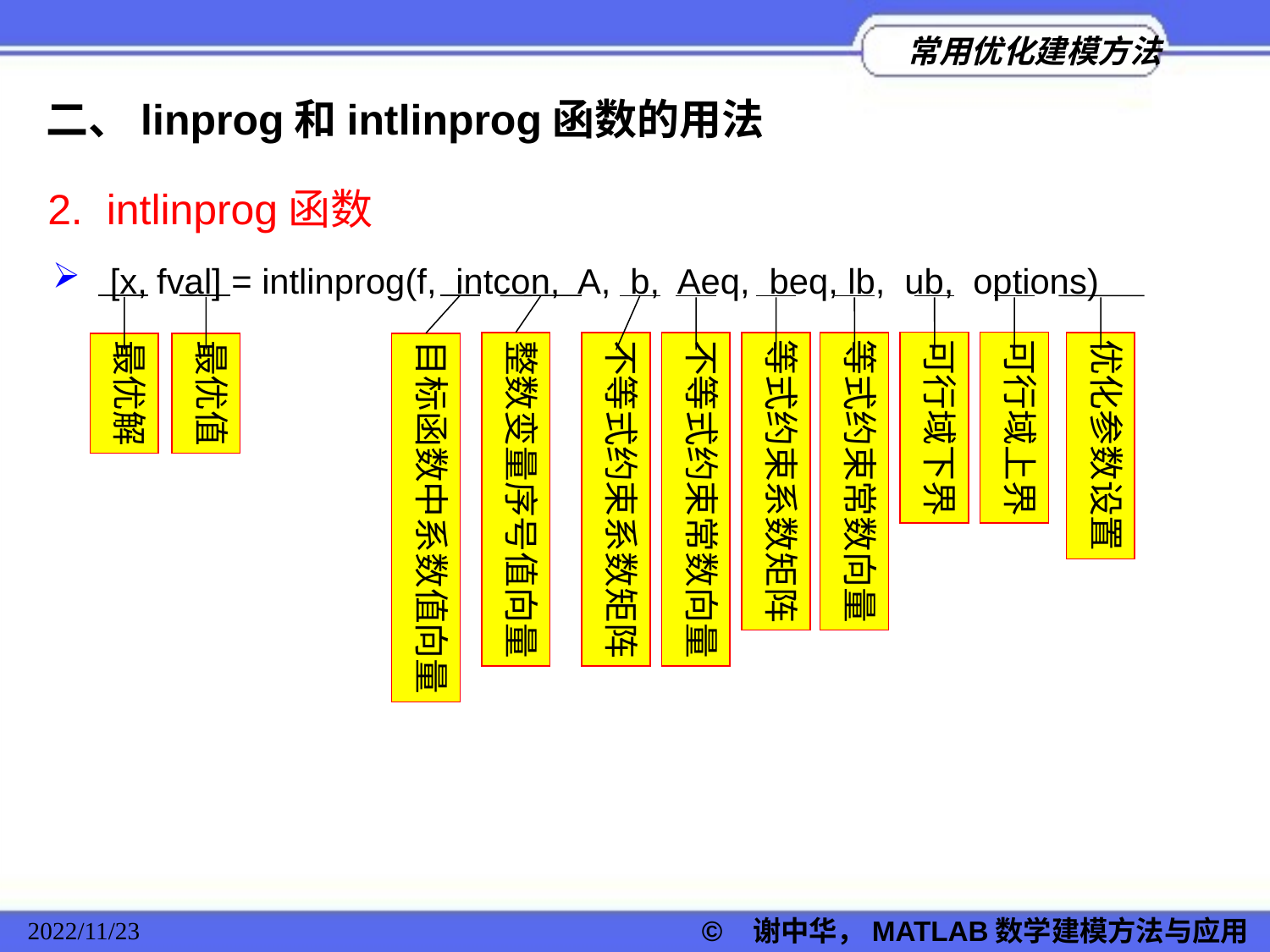

二、linprog和intlinprog函数的用法
2.  intlinprog函数
 [x, fval] = intlinprog(f,  intcon,  A,  b,  Aeq,  beq, lb,  ub,  options)

不等式约束系数矩阵

目标函数中系数值向量

整数变量序号值向量

最优解

最优值

等式约束系数矩阵

可行域下界

可行域上界

优化参数设置

等式约束常数向量

不等式约束常数向量
2022/11/23
©   谢中华，MATLAB数学建模方法与应用